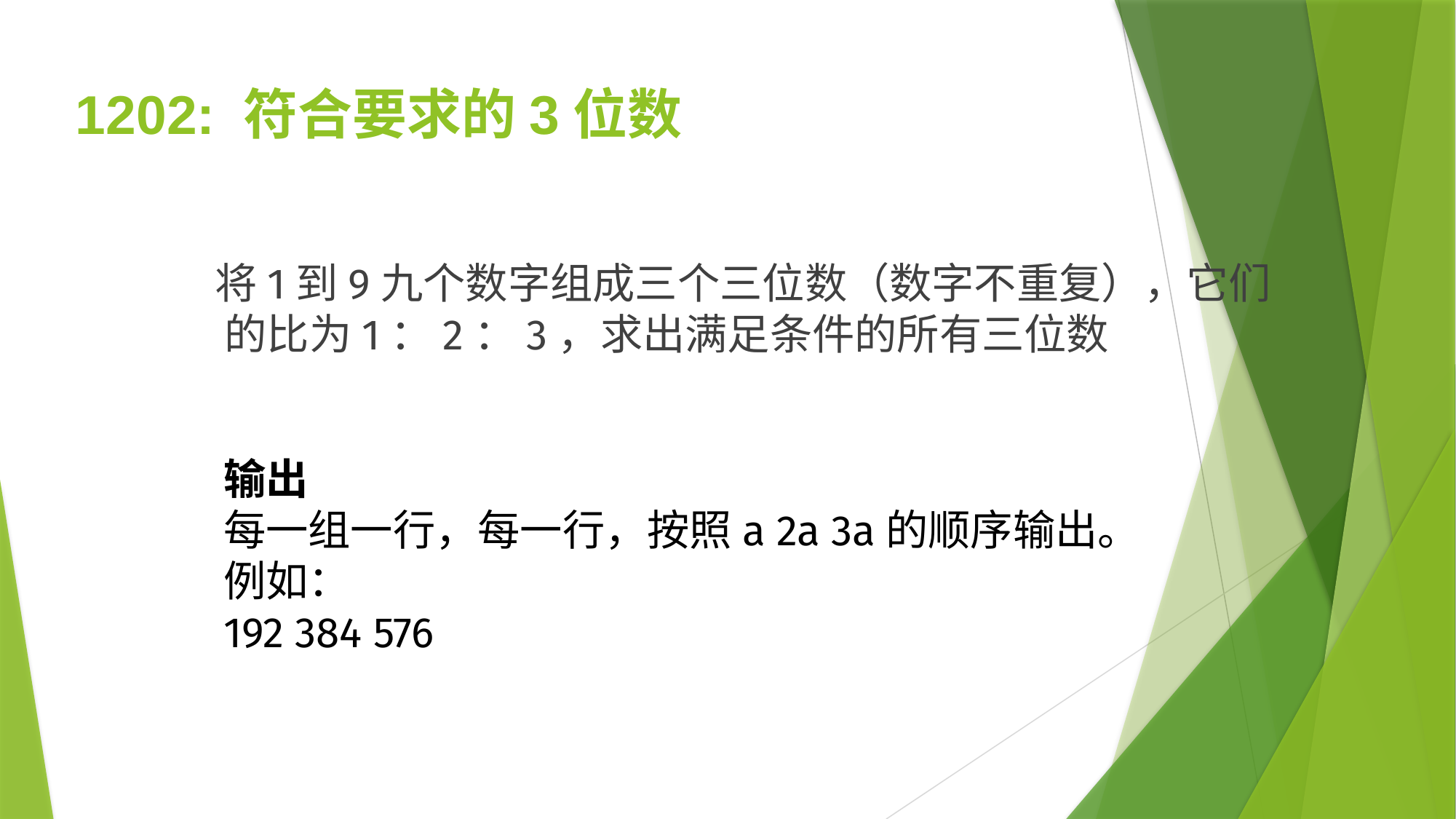

# 1202: 符合要求的3位数
    将1到9九个数字组成三个三位数（数字不重复），它们的比为1：2：3，求出满足条件的所有三位数
输出
每一组一行，每一行，按照a 2a 3a的顺序输出。
例如：
192 384 576